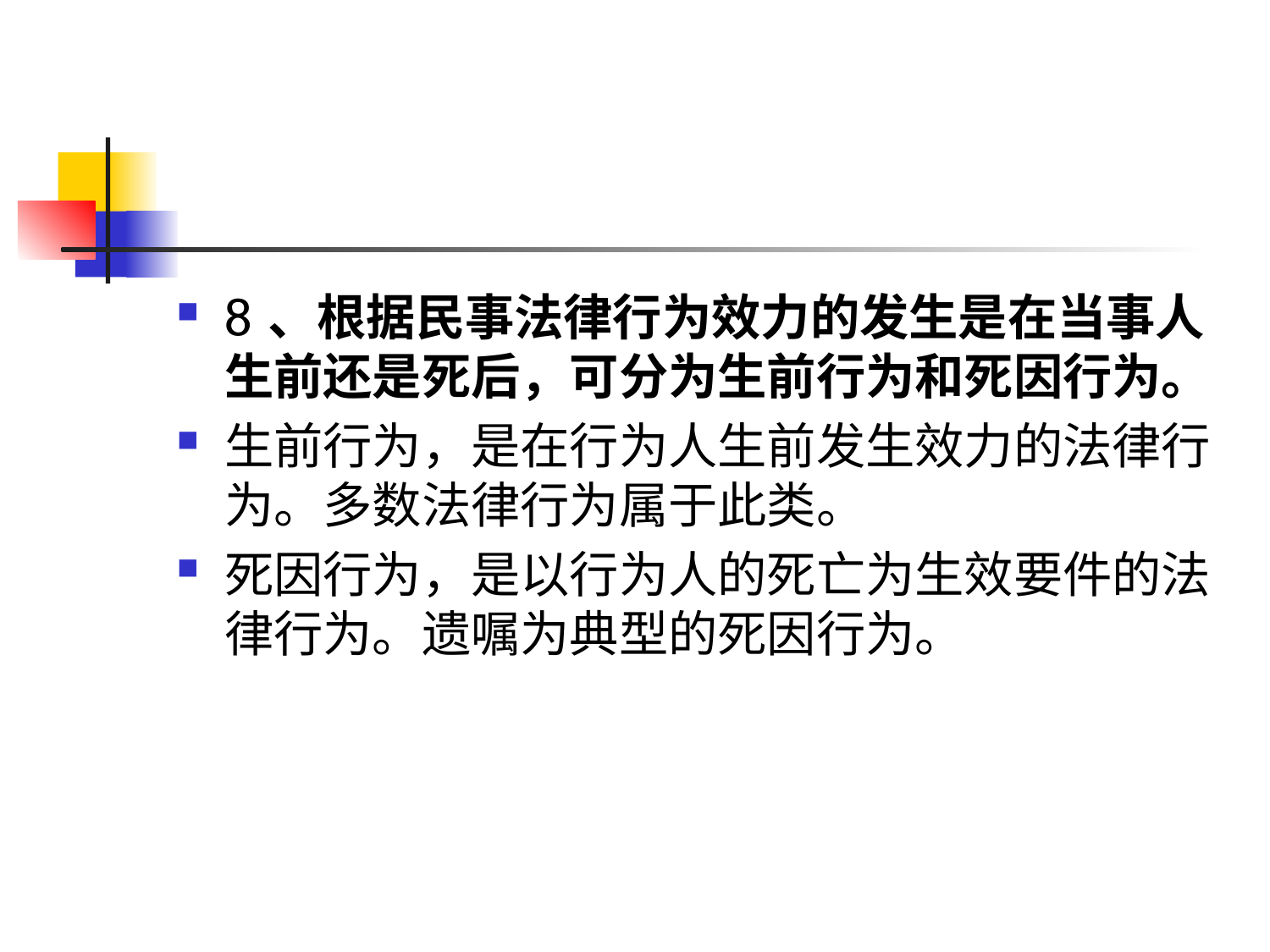

#
8、根据民事法律行为效力的发生是在当事人生前还是死后，可分为生前行为和死因行为。
生前行为，是在行为人生前发生效力的法律行为。多数法律行为属于此类。
死因行为，是以行为人的死亡为生效要件的法律行为。遗嘱为典型的死因行为。